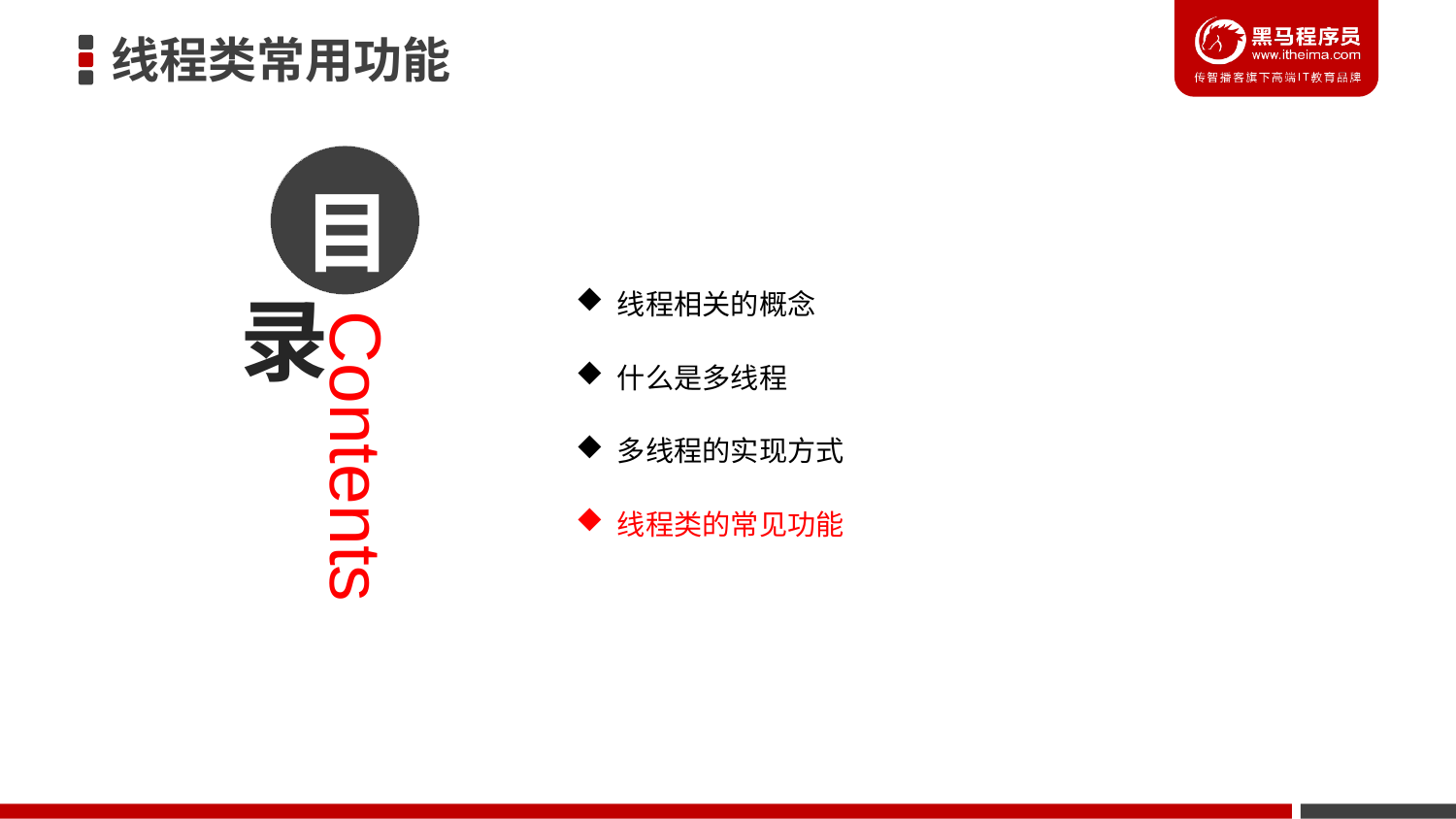

线程类常用功能
目
 线程相关的概念
 什么是多线程
 多线程的实现方式
 线程类的常见功能
录
Contents